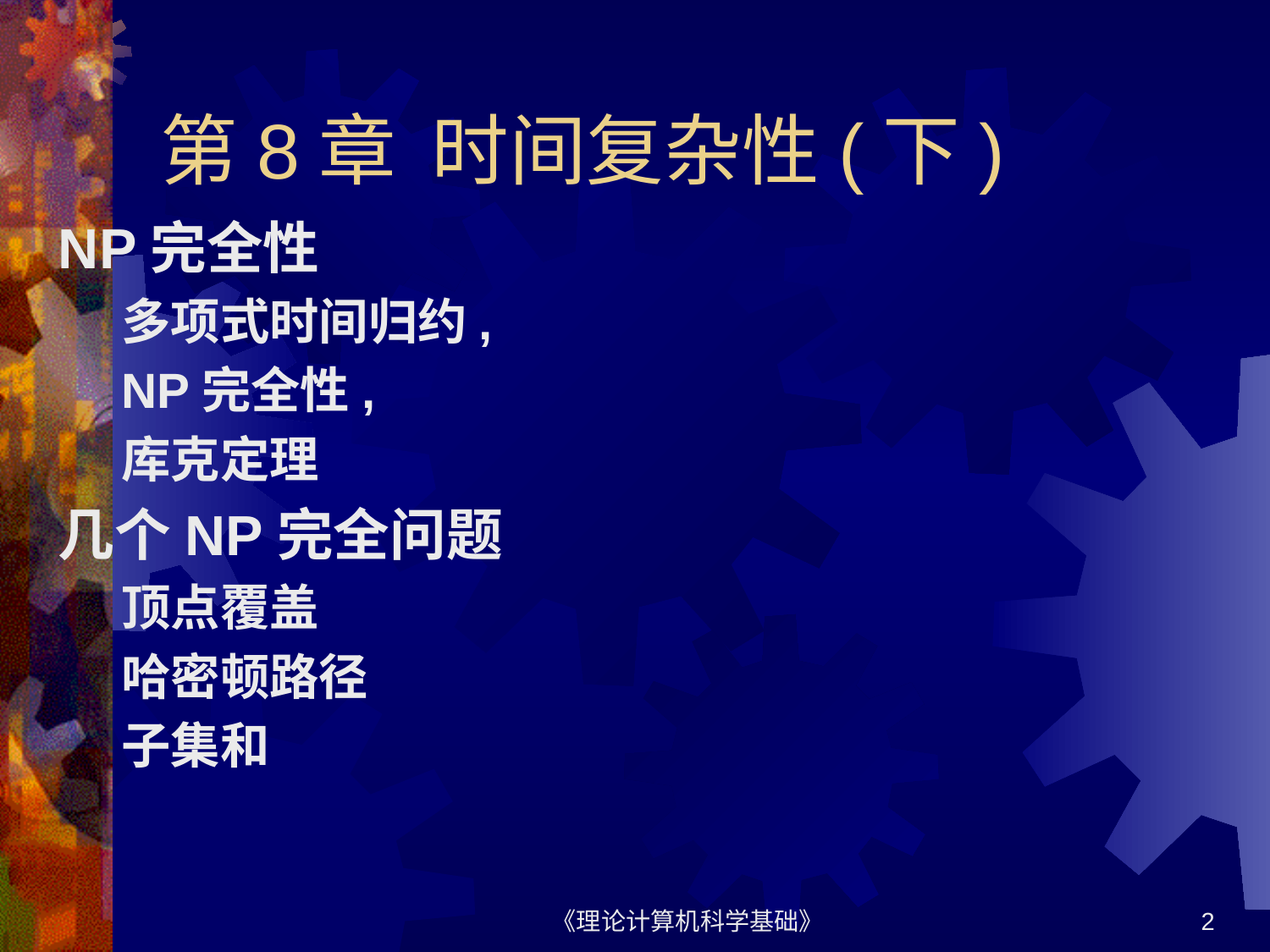

# 第8章  时间复杂性(下)
NP完全性
多项式时间归约,
NP完全性,
库克定理
几个NP完全问题
顶点覆盖
哈密顿路径
子集和
《理论计算机科学基础》
2